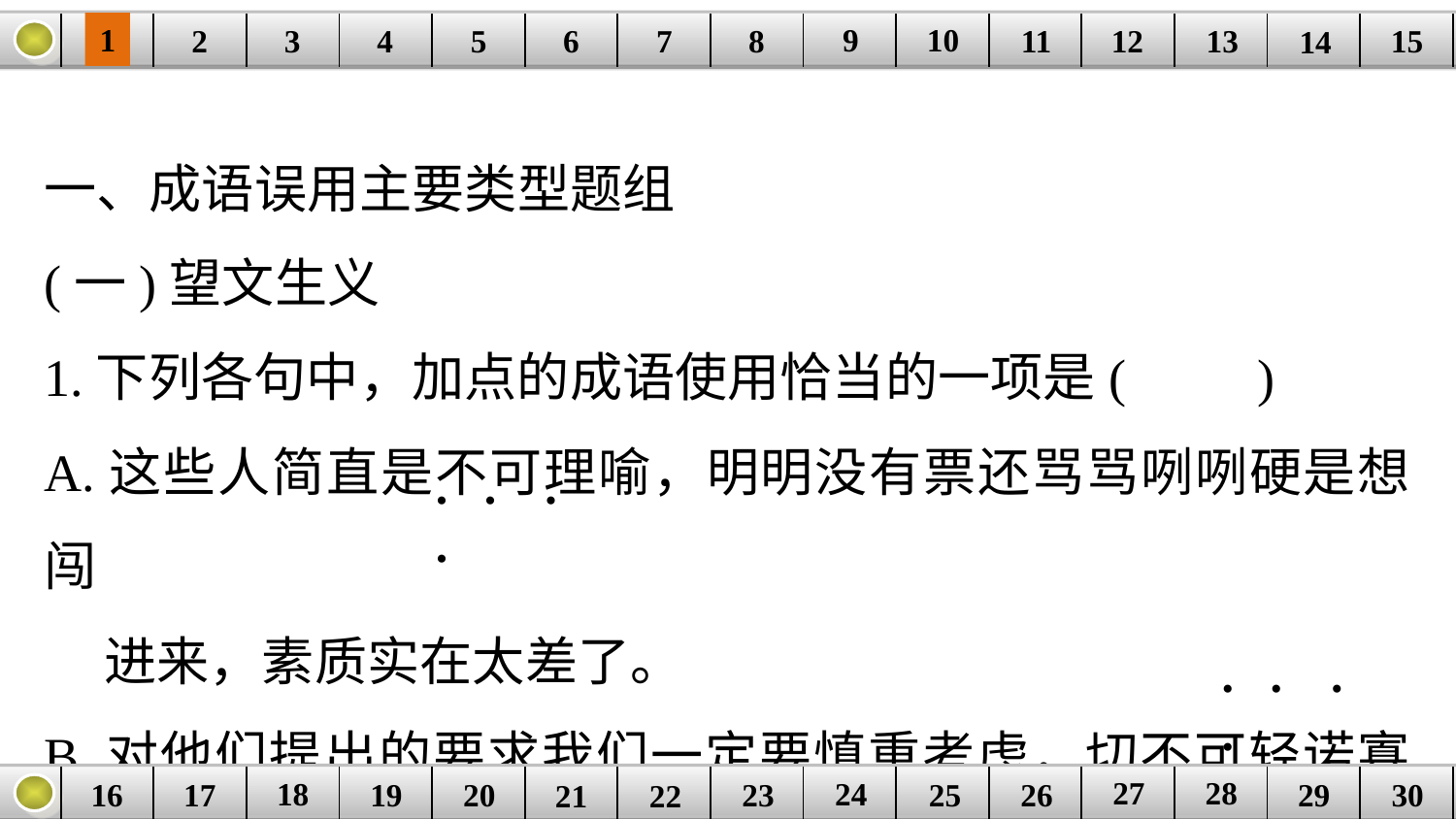

9
10
1
3
4
5
6
8
11
2
12
15
|  |  |  |  |  |  |  |  |  |  |  |  |  |  |  |
| --- | --- | --- | --- | --- | --- | --- | --- | --- | --- | --- | --- | --- | --- | --- |
7
13
14

一、成语误用主要类型题组
(一)望文生义
1.下列各句中，加点的成语使用恰当的一项是(　　)
A.这些人简直是不可理喻，明明没有票还骂骂咧咧硬是想闯
    进来，素质实在太差了。
B.对他们提出的要求我们一定要慎重考虑，切不可轻诺寡信。
.   .    .   .
.   .    .   .

27
28
18
24
16
25
26
30
|  |  |  |  |  |  |  |  |  |  |  |  |  |  |  |
| --- | --- | --- | --- | --- | --- | --- | --- | --- | --- | --- | --- | --- | --- | --- |
23
17
19
20
29
21
22